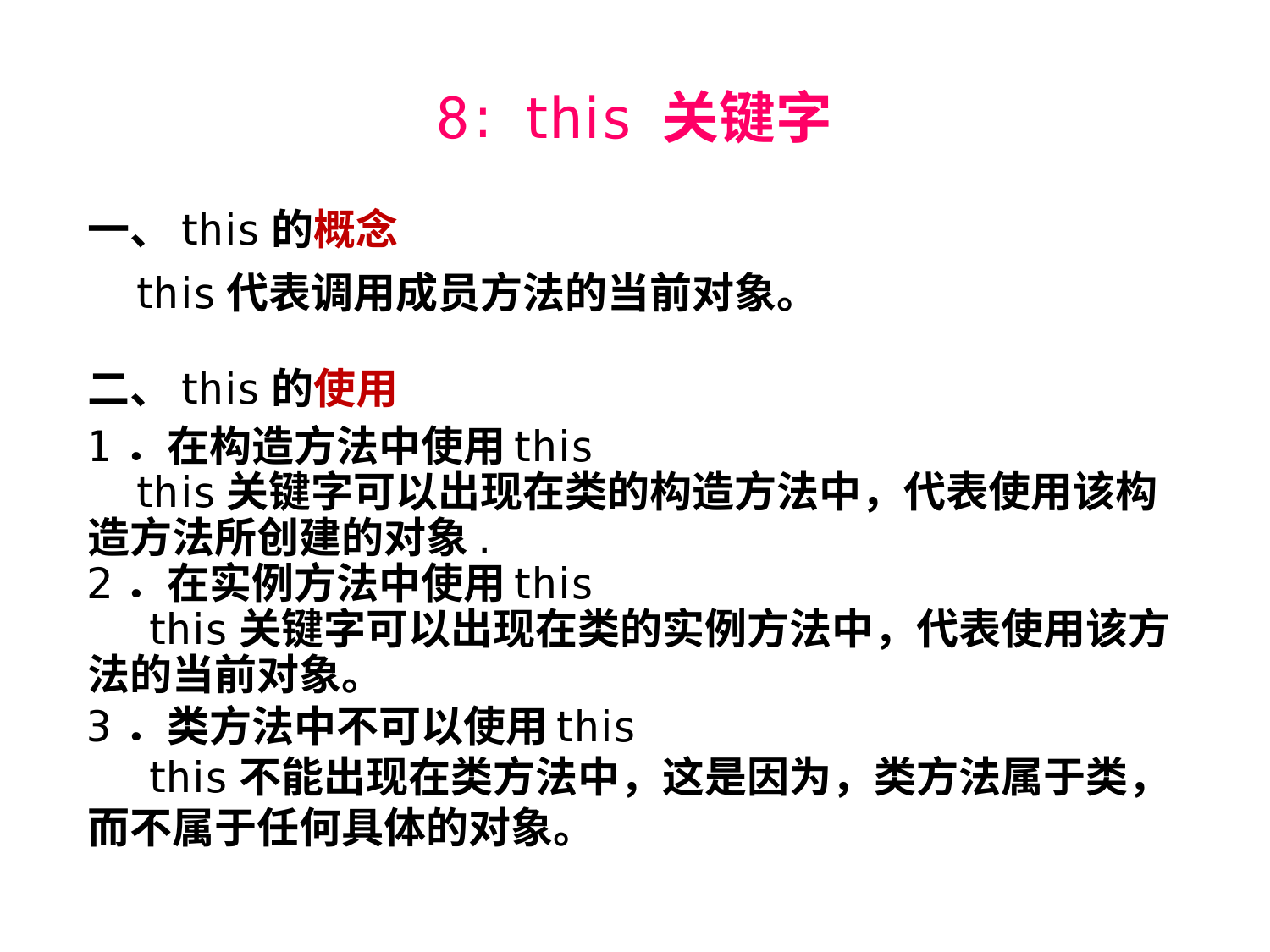

8:  this 关键字
一、this的概念
    this代表调用成员方法的当前对象。
二、this的使用
1．在构造方法中使用this
    this关键字可以出现在类的构造方法中，代表使用该构造方法所创建的对象.
2．在实例方法中使用this
     this关键字可以出现在类的实例方法中，代表使用该方法的当前对象。
3．类方法中不可以使用this
     this不能出现在类方法中，这是因为，类方法属于类，而不属于任何具体的对象。